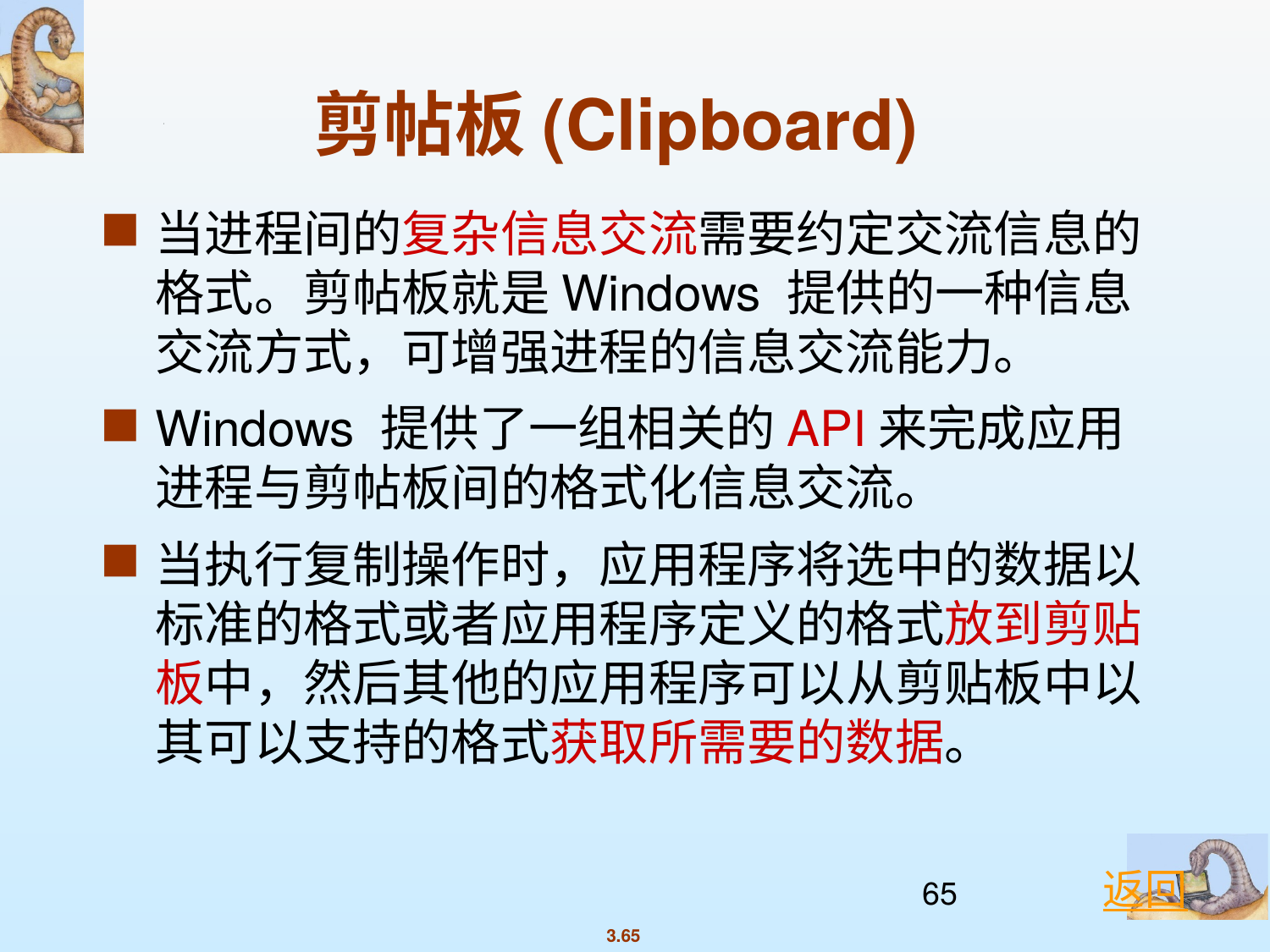

剪帖板(Clipboard)
当进程间的复杂信息交流需要约定交流信息的格式。剪帖板就是Windows 提供的一种信息交流方式，可增强进程的信息交流能力。
Windows 提供了一组相关的API来完成应用进程与剪帖板间的格式化信息交流。
当执行复制操作时，应用程序将选中的数据以标准的格式或者应用程序定义的格式放到剪贴板中，然后其他的应用程序可以从剪贴板中以其可以支持的格式获取所需要的数据。
返回
65